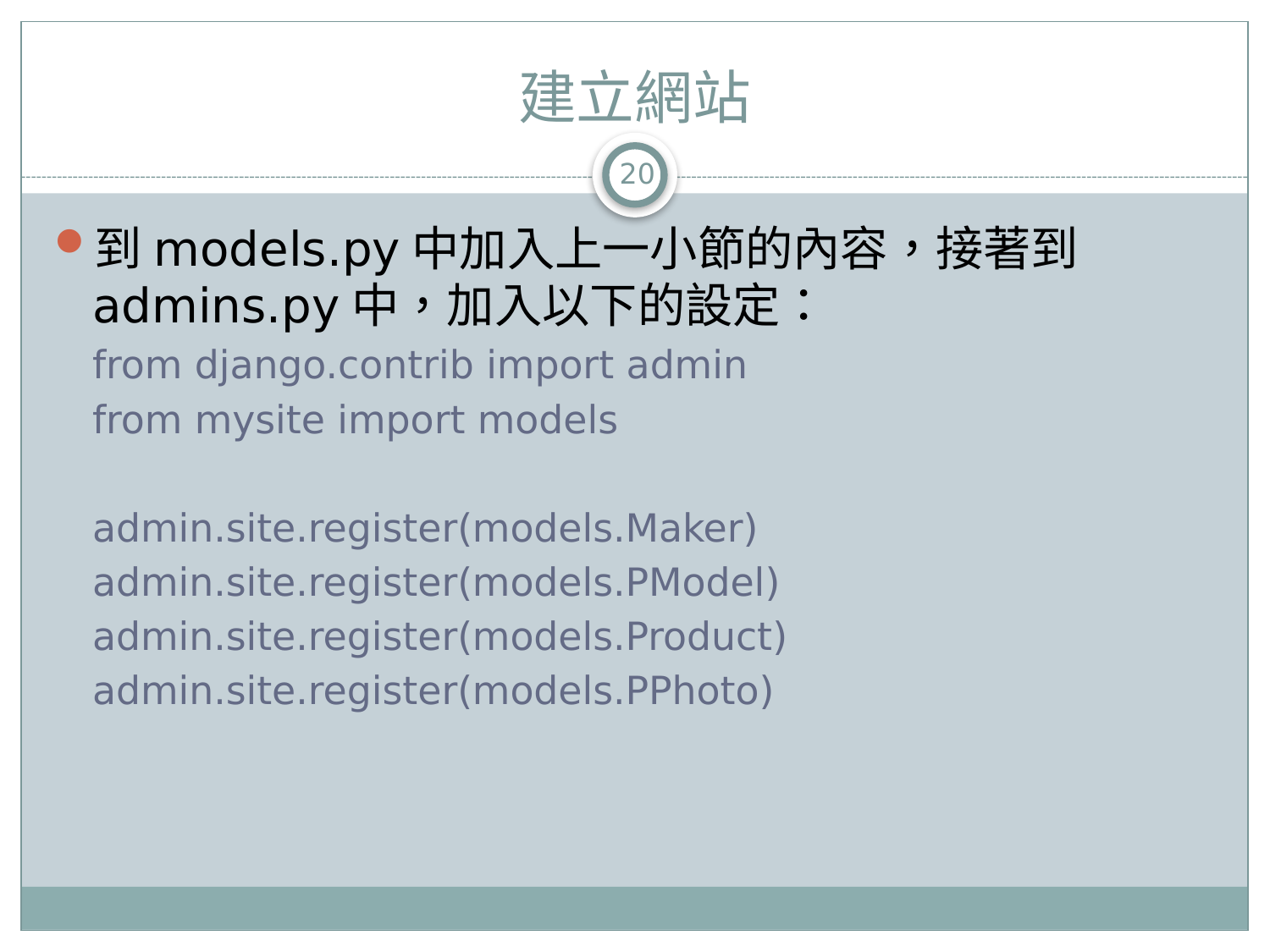

# 建立網站
20
到models.py中加入上一小節的內容，接著到admins.py中，加入以下的設定：
from django.contrib import admin
from mysite import models

admin.site.register(models.Maker)
admin.site.register(models.PModel)
admin.site.register(models.Product)
admin.site.register(models.PPhoto)